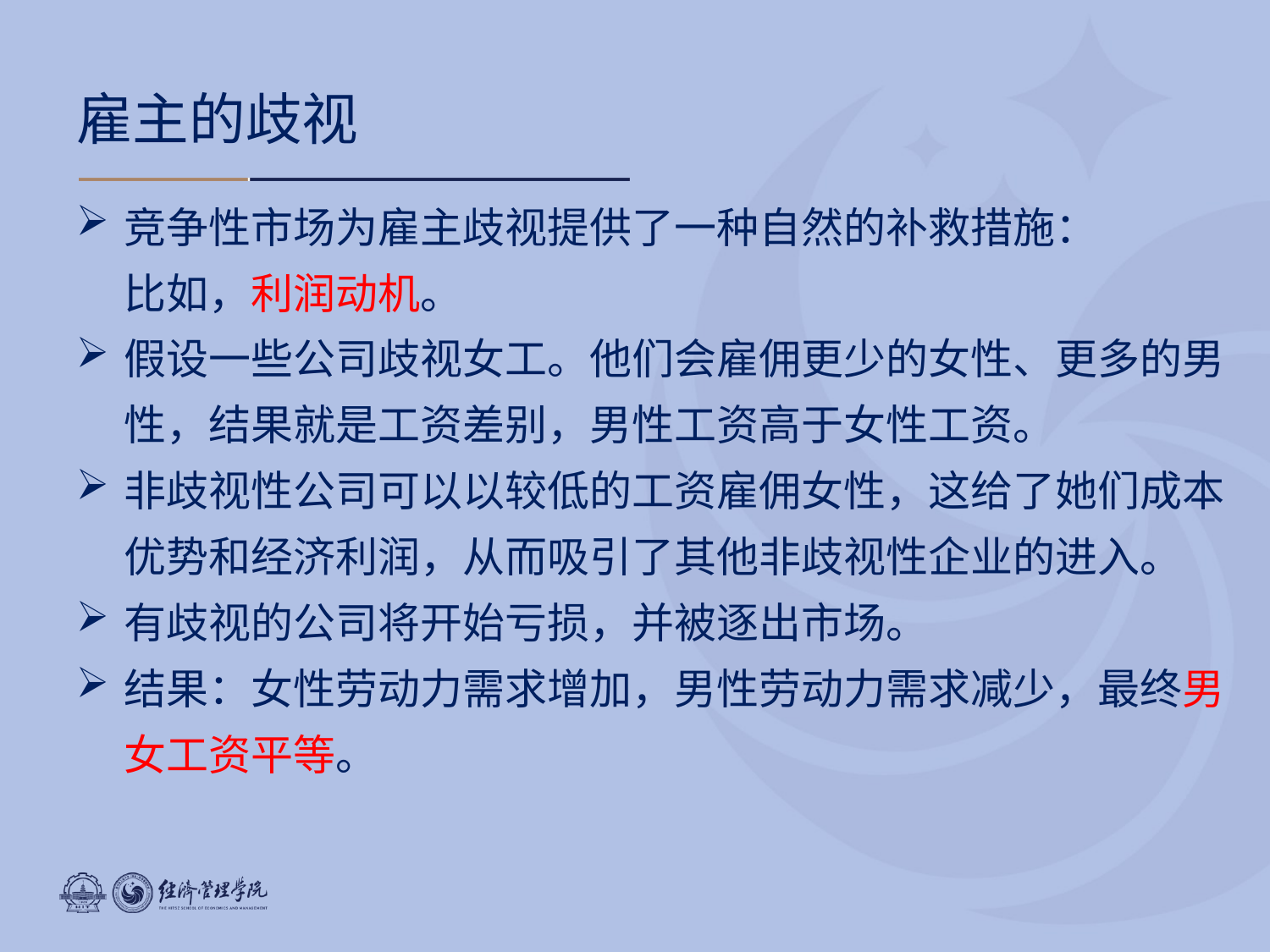

# 雇主的歧视
竞争性市场为雇主歧视提供了一种自然的补救措施：
    比如，利润动机。
假设一些公司歧视女工。他们会雇佣更少的女性、更多的男性，结果就是工资差别，男性工资高于女性工资。
非歧视性公司可以以较低的工资雇佣女性，这给了她们成本优势和经济利润，从而吸引了其他非歧视性企业的进入。
有歧视的公司将开始亏损，并被逐出市场。
结果：女性劳动力需求增加，男性劳动力需求减少，最终男女工资平等。